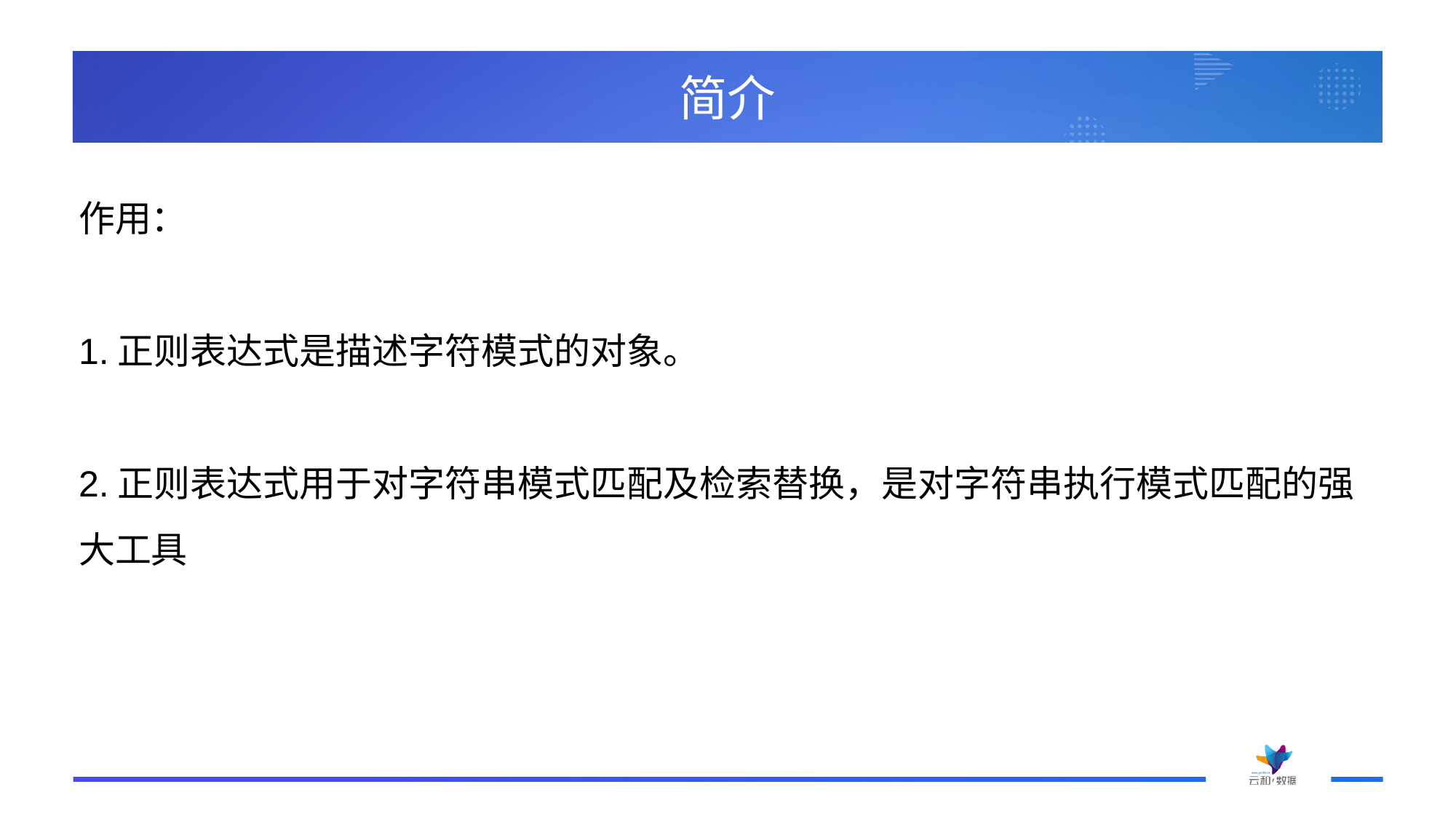

# 简介
作用：

1.正则表达式是描述字符模式的对象。

2.正则表达式用于对字符串模式匹配及检索替换，是对字符串执行模式匹配的强
大工具